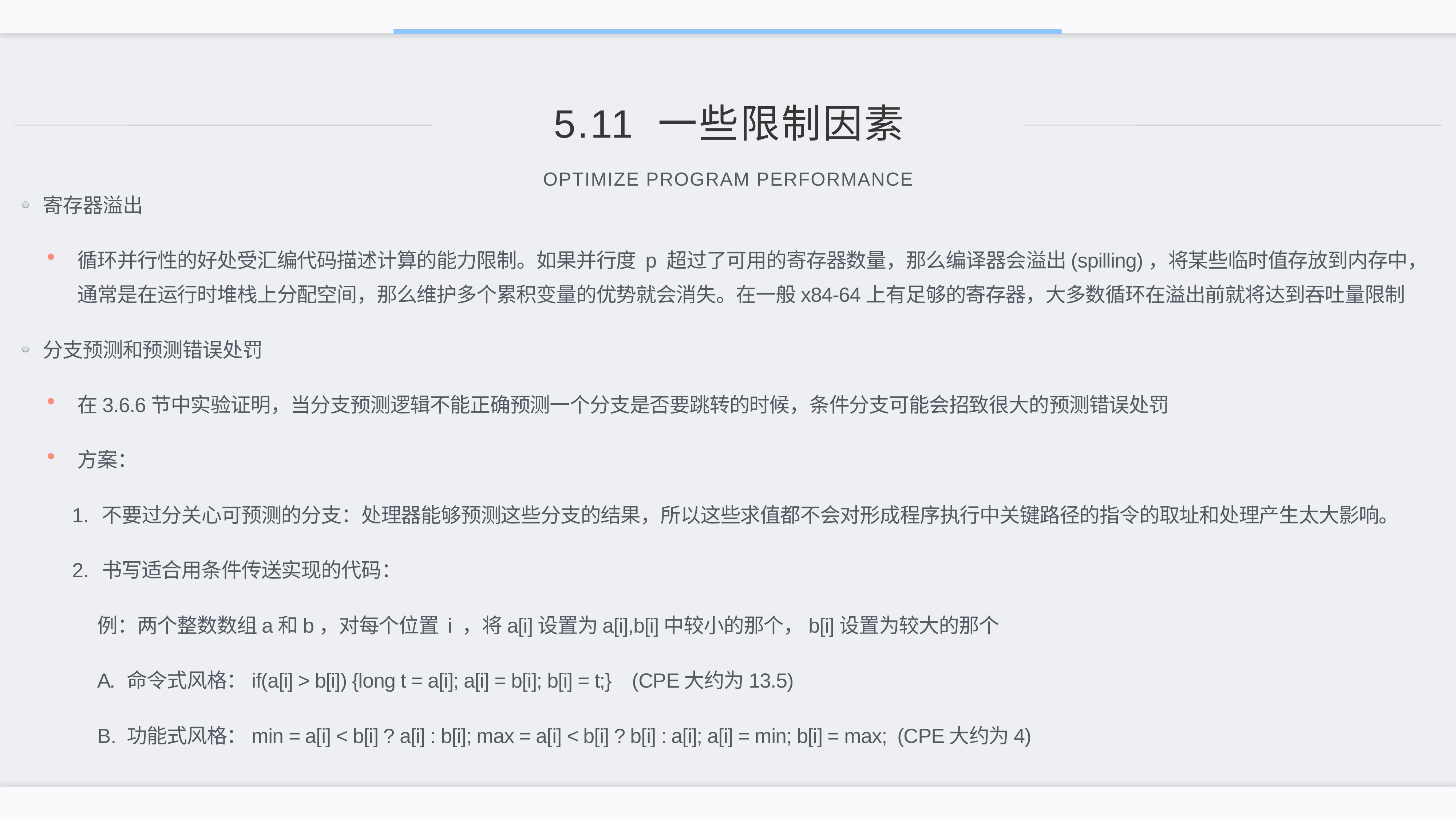

# 5.11 一些限制因素
Optimize program performance
寄存器溢出
循环并行性的好处受汇编代码描述计算的能力限制。如果并行度 p 超过了可用的寄存器数量，那么编译器会溢出(spilling)，将某些临时值存放到内存中，通常是在运行时堆栈上分配空间，那么维护多个累积变量的优势就会消失。在一般x84-64上有足够的寄存器，大多数循环在溢出前就将达到吞吐量限制
分支预测和预测错误处罚
在3.6.6节中实验证明，当分支预测逻辑不能正确预测一个分支是否要跳转的时候，条件分支可能会招致很大的预测错误处罚
方案：
不要过分关心可预测的分支：处理器能够预测这些分支的结果，所以这些求值都不会对形成程序执行中关键路径的指令的取址和处理产生太大影响。
书写适合用条件传送实现的代码：
例：两个整数数组a和b，对每个位置 i ，将a[i]设置为a[i],b[i]中较小的那个，b[i]设置为较大的那个
命令式风格：if(a[i] > b[i]) {long t = a[i]; a[i] = b[i]; b[i] = t;}    (CPE大约为13.5)
功能式风格：min = a[i] < b[i] ? a[i] : b[i]; max = a[i] < b[i] ? b[i] : a[i]; a[i] = min; b[i] = max;  (CPE大约为4)